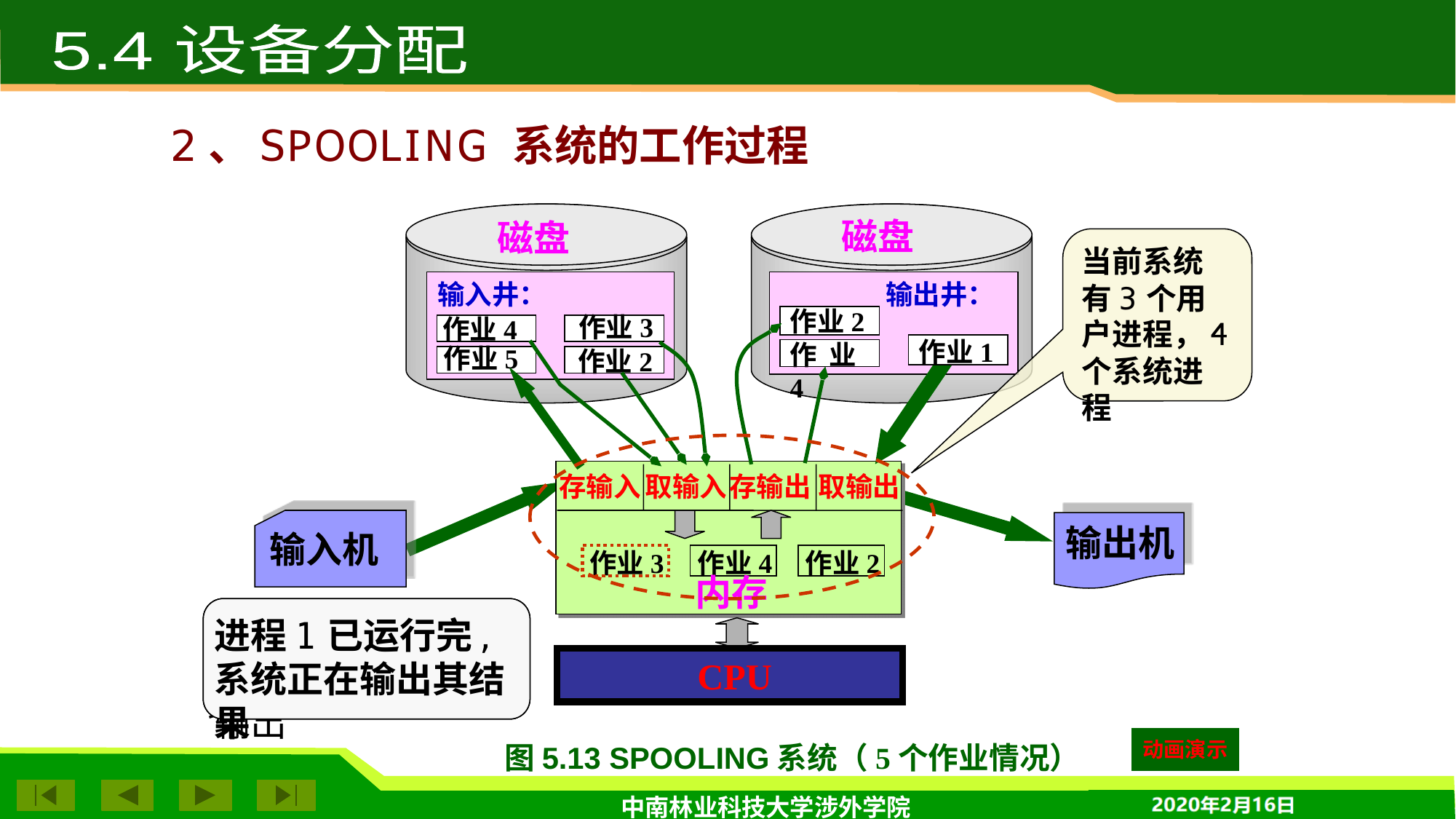

5.4 设备分配
2、SPOOLING 系统的工作过程

磁盘
磁盘
当前系统有3个用户进程，4个系统进程
输入井：
                输出井：
作业2
作业3

作业4

作业1

作业4
作业5
作业2

存输入
取输入

存输出

取输出

输入机

输出机
作业3
作业4

作业2

内存

作业5正在提交系统

2, 3, 4 正在读取数据,同时2,3 在输出

进程1已运行完,系统正在输出其结果

CPU

动画演示
图5.13 SPOOLING系统（5个作业情况）